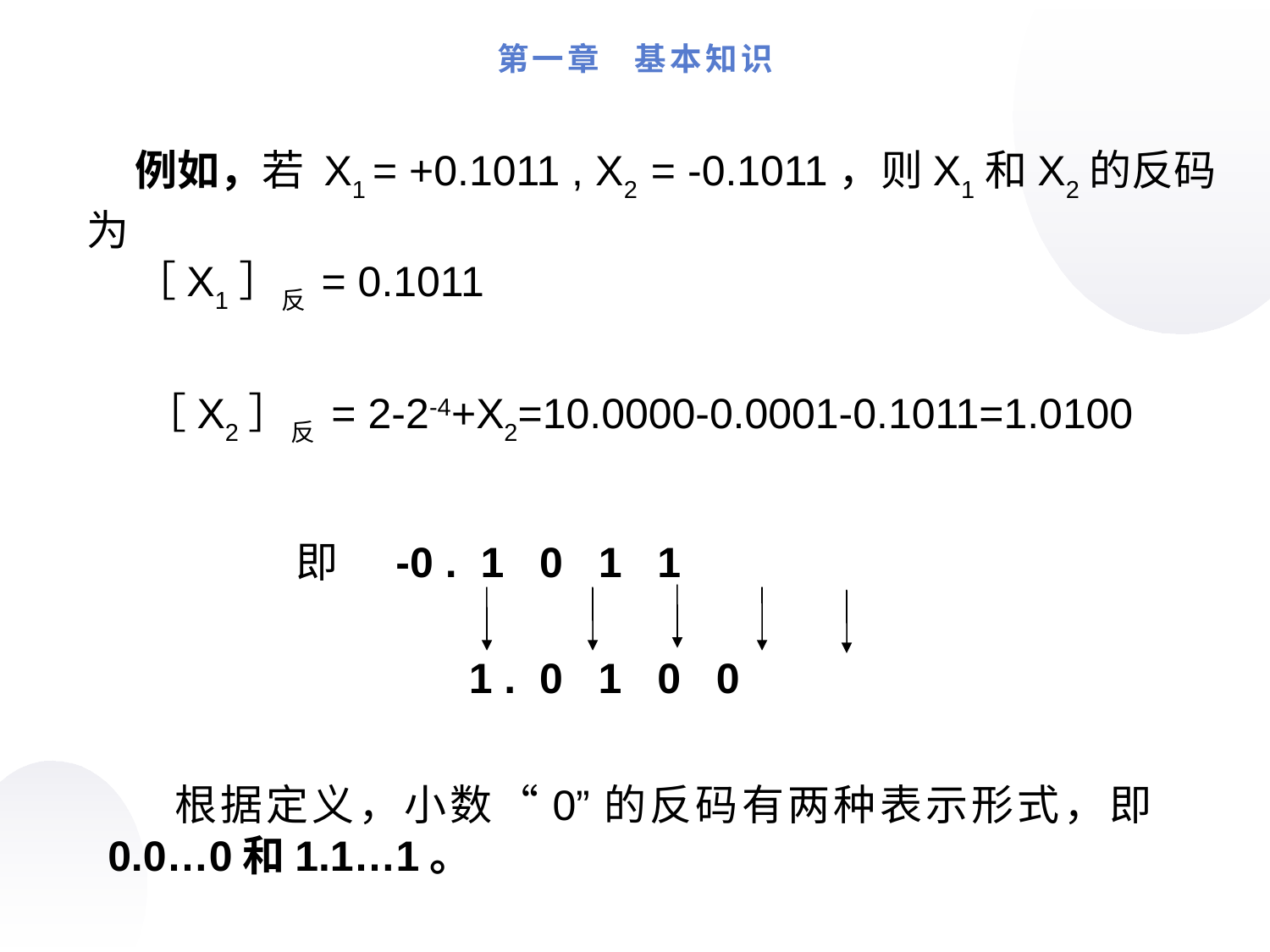

第一章   基本知识
    例如，若 X1 = +0.1011 , X2  = -0.1011，则X1和X2的反码为
     ［X1］反 = 0.1011
     ［X2］反 = 2-2-4+X2=10.0000-0.0001-0.1011=1.0100

  即     -0 .  1   0   1   1

 1 .  0   1   0   0

    根据定义，小数“0”的反码有两种表示形式，即0.0…0和1.1…1。
23